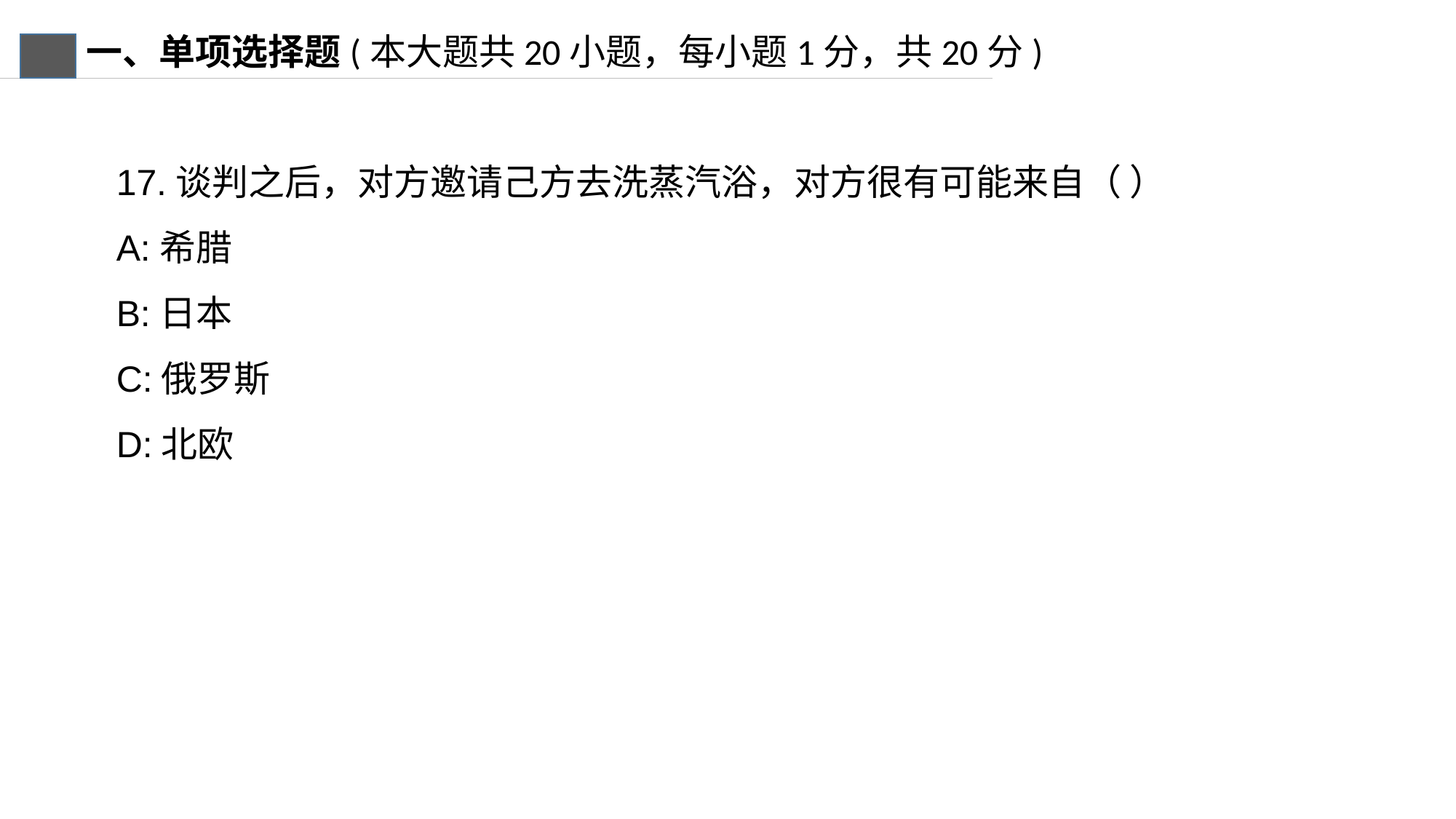

一、单项选择题(本大题共20小题，每小题1分，共20分)

17.谈判之后，对方邀请己方去洗蒸汽浴，对方很有可能来自（ ）
A:希腊
B:日本
C:俄罗斯
D:北欧